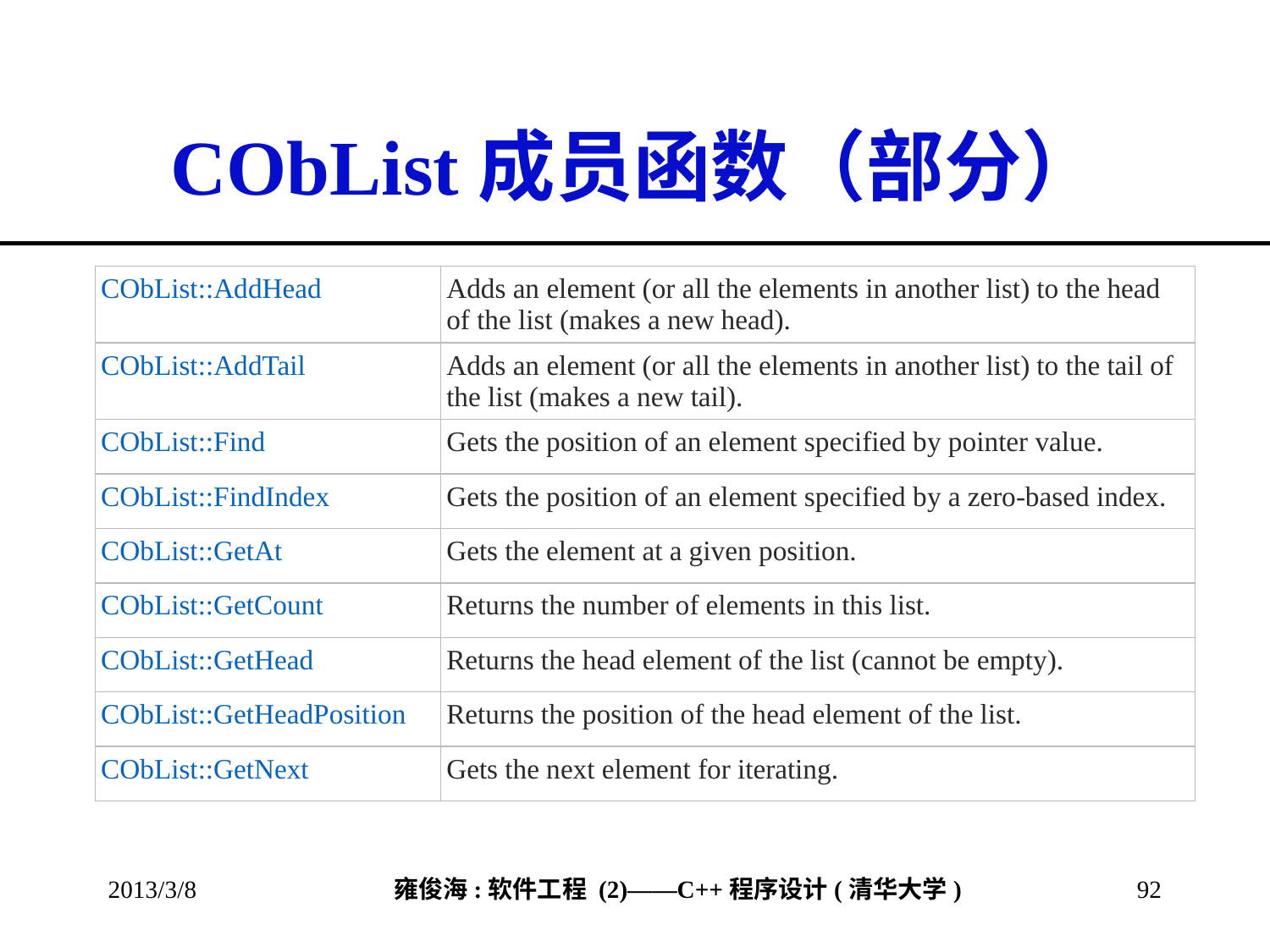

# CObList成员函数（部分）
| CObList::AddHead | Adds an element (or all the elements in another list) to the head of the list (makes a new head). |
| --- | --- |
| CObList::AddTail | Adds an element (or all the elements in another list) to the tail of the list (makes a new tail). |
| CObList::Find | Gets the position of an element specified by pointer value. |
| CObList::FindIndex | Gets the position of an element specified by a zero-based index. |
| CObList::GetAt | Gets the element at a given position. |
| CObList::GetCount | Returns the number of elements in this list. |
| CObList::GetHead | Returns the head element of the list (cannot be empty). |
| CObList::GetHeadPosition | Returns the position of the head element of the list. |
| CObList::GetNext | Gets the next element for iterating. |
2013/3/8
92